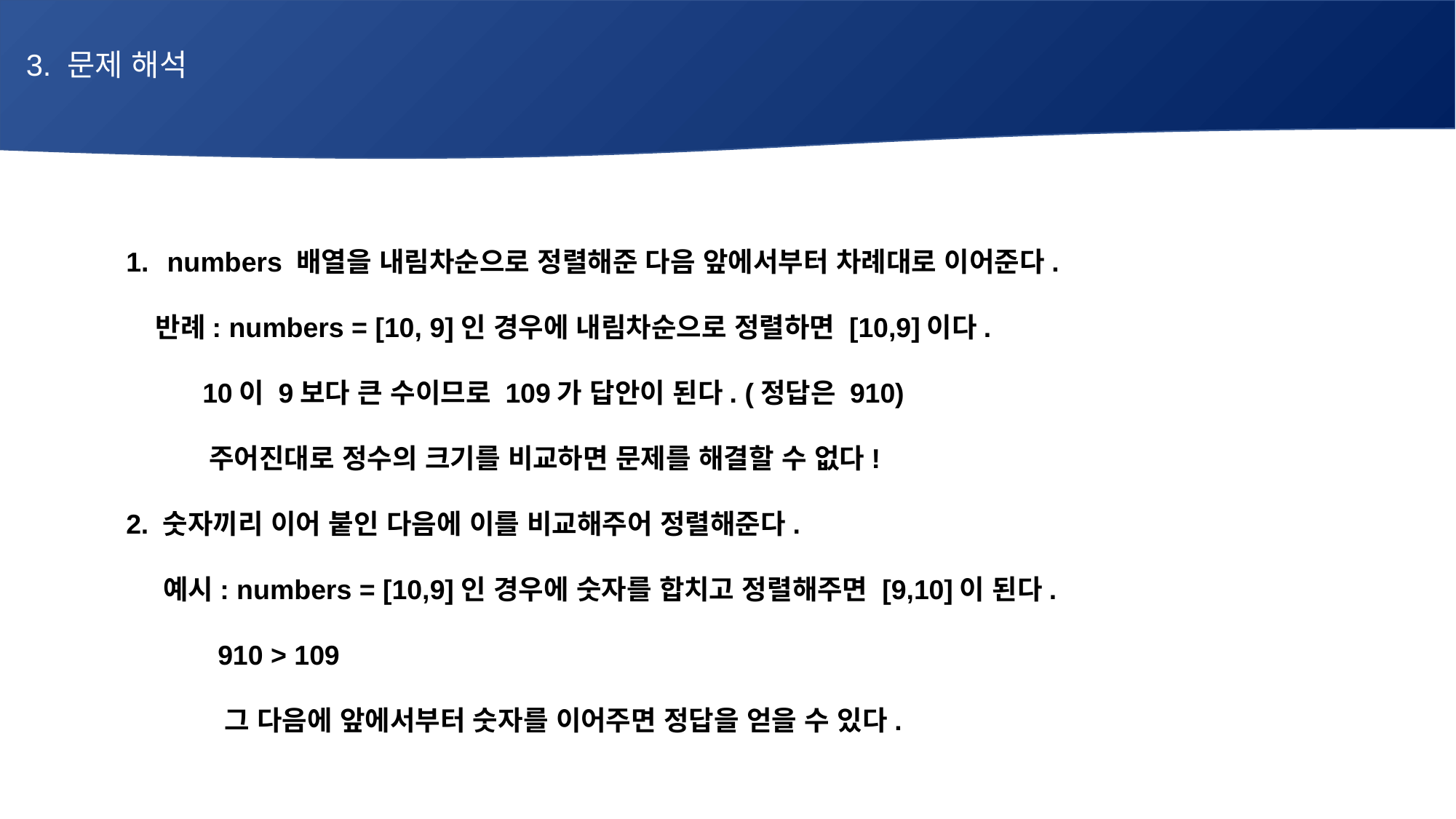

3. 문제 해석
# 매주 1 과제 LV2 앞
numbers 배열을 내림차순으로 정렬해준 다음 앞에서부터 차례대로 이어준다.

   반례: numbers = [10, 9]인 경우에 내림차순으로 정렬하면 [10,9]이다.

          10이 9보다 큰 수이므로 109가 답안이 된다. (정답은 910)

          주어진대로 정수의 크기를 비교하면 문제를 해결할 수 없다!

2. 숫자끼리 이어 붙인 다음에 이를 비교해주어 정렬해준다.

    예시: numbers = [10,9]인 경우에 숫자를 합치고 정렬해주면 [9,10]이 된다.

            910 > 109

            그 다음에 앞에서부터 숫자를 이어주면 정답을 얻을 수 있다.